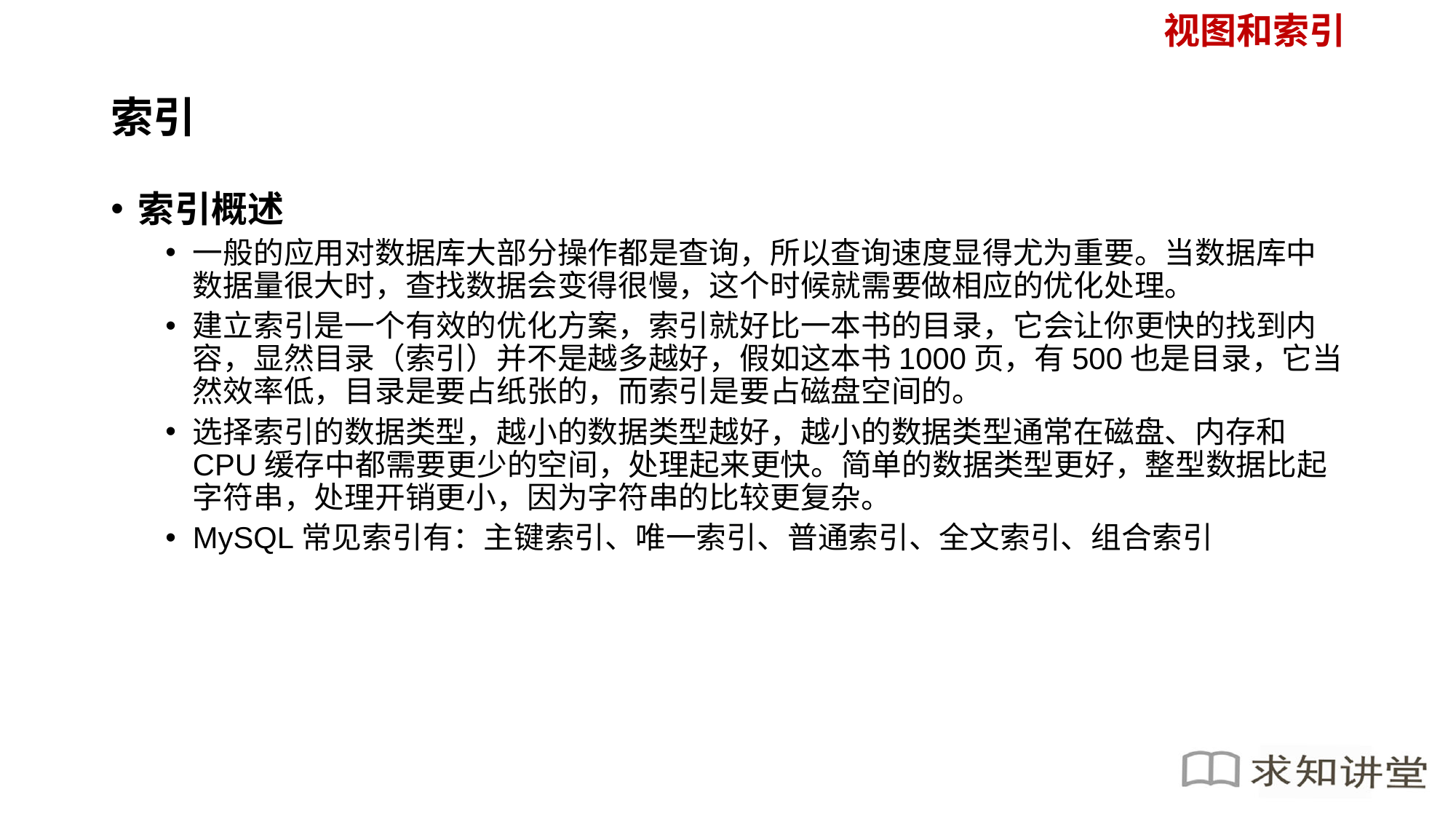

视图和索引
# 索引
索引概述
一般的应用对数据库大部分操作都是查询，所以查询速度显得尤为重要。当数据库中数据量很大时，查找数据会变得很慢，这个时候就需要做相应的优化处理。
建立索引是一个有效的优化方案，索引就好比一本书的目录，它会让你更快的找到内容，显然目录（索引）并不是越多越好，假如这本书1000页，有500也是目录，它当然效率低，目录是要占纸张的，而索引是要占磁盘空间的。
选择索引的数据类型，越小的数据类型越好，越小的数据类型通常在磁盘、内存和CPU缓存中都需要更少的空间，处理起来更快。简单的数据类型更好，整型数据比起字符串，处理开销更小，因为字符串的比较更复杂。
MySQL常见索引有：主键索引、唯一索引、普通索引、全文索引、组合索引